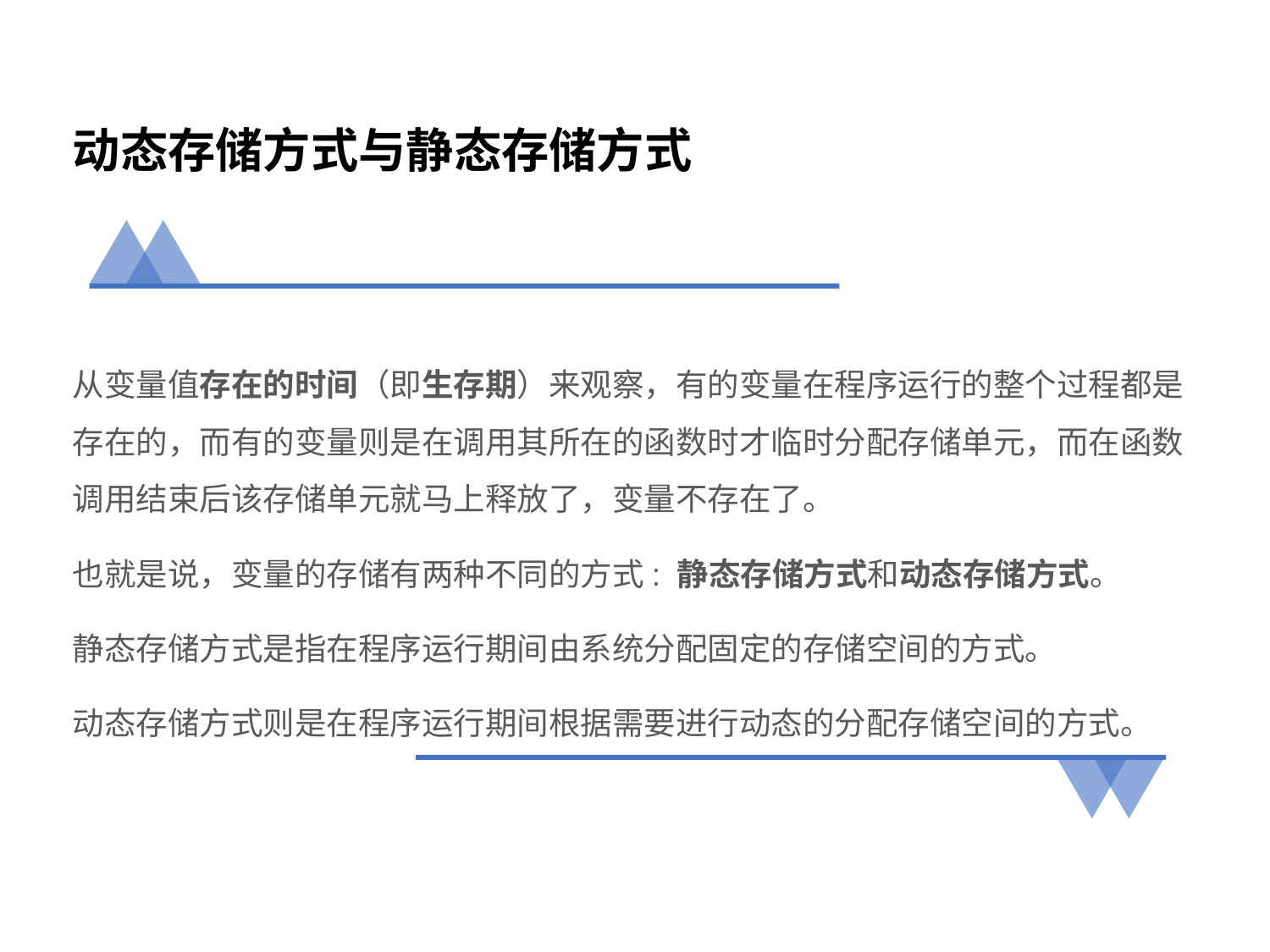

# 动态存储方式与静态存储方式
从变量值存在的时间（即生存期）来观察，有的变量在程序运行的整个过程都是存在的，而有的变量则是在调用其所在的函数时才临时分配存储单元，而在函数调用结束后该存储单元就马上释放了，变量不存在了。
也就是说，变量的存储有两种不同的方式: 静态存储方式和动态存储方式。
静态存储方式是指在程序运行期间由系统分配固定的存储空间的方式。
动态存储方式则是在程序运行期间根据需要进行动态的分配存储空间的方式。